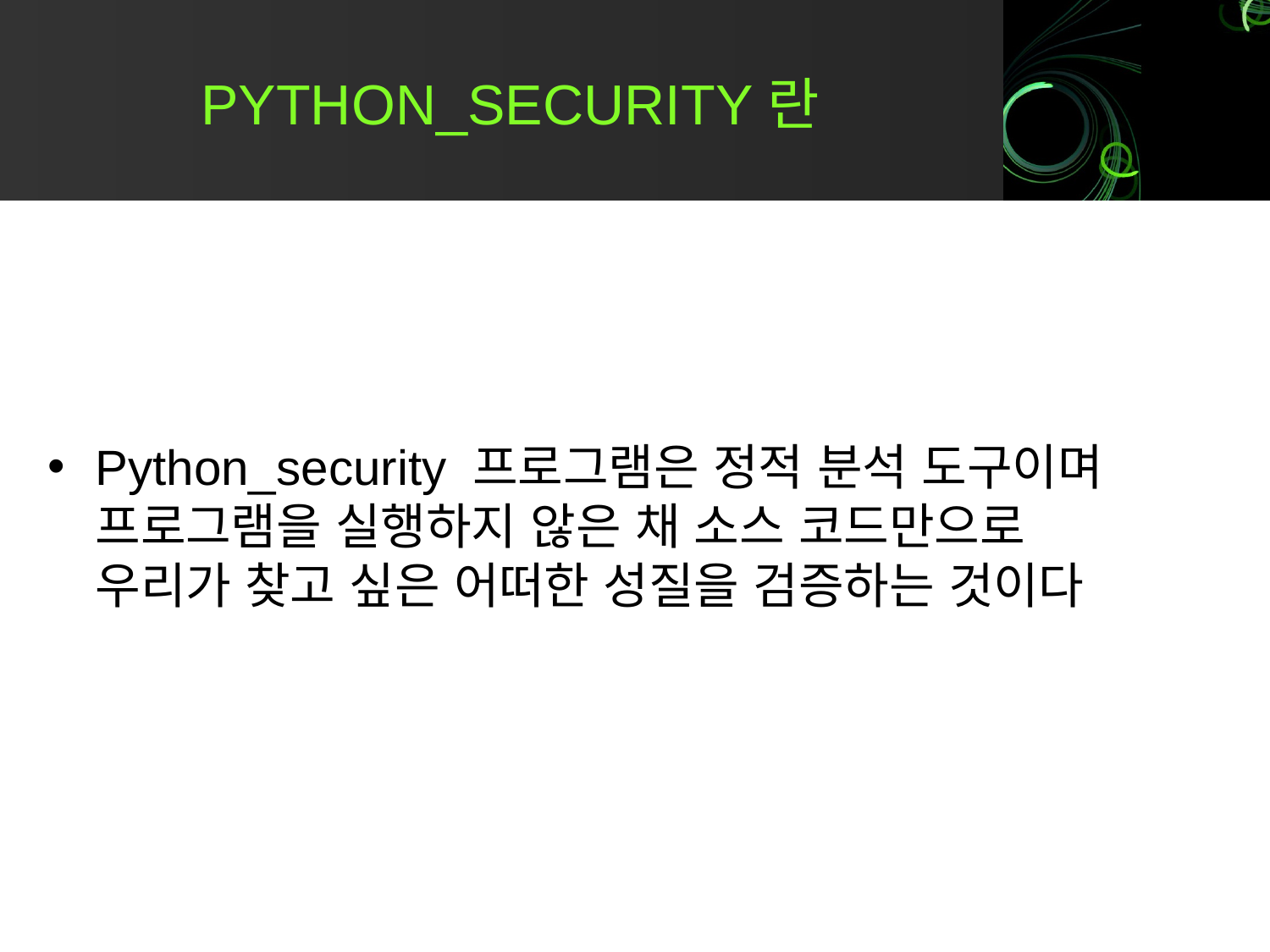

# PYTHON_SECURITY란

Python_security 프로그램은 정적 분석 도구이며 프로그램을 실행하지 않은 채 소스 코드만으로 우리가 찾고 싶은 어떠한 성질을 검증하는 것이다